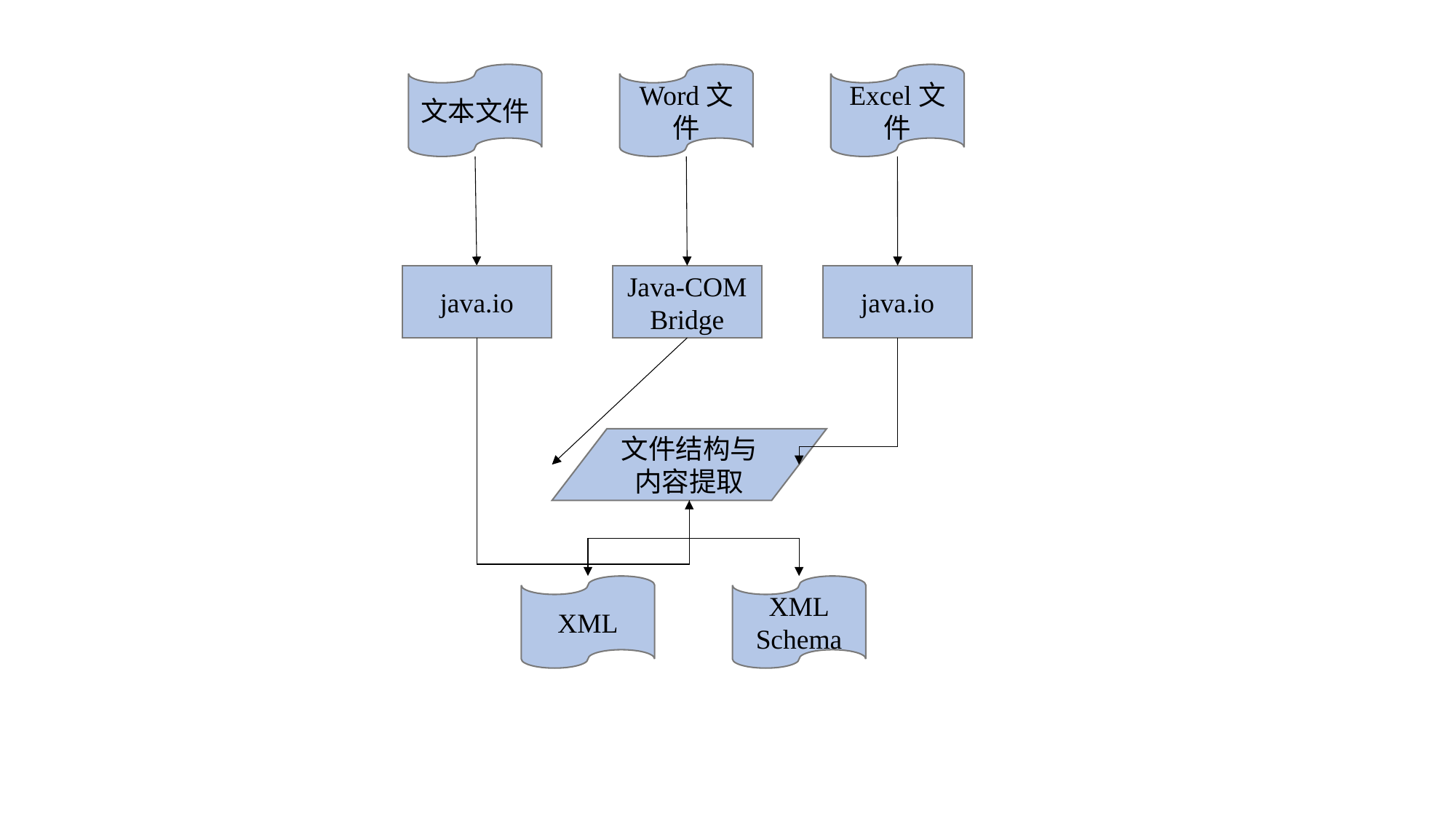

文本文件
Word文件
Excel文件
java.io
java.io
Java-COM
Bridge
文件结构与内容提取
XML
XML
Schema